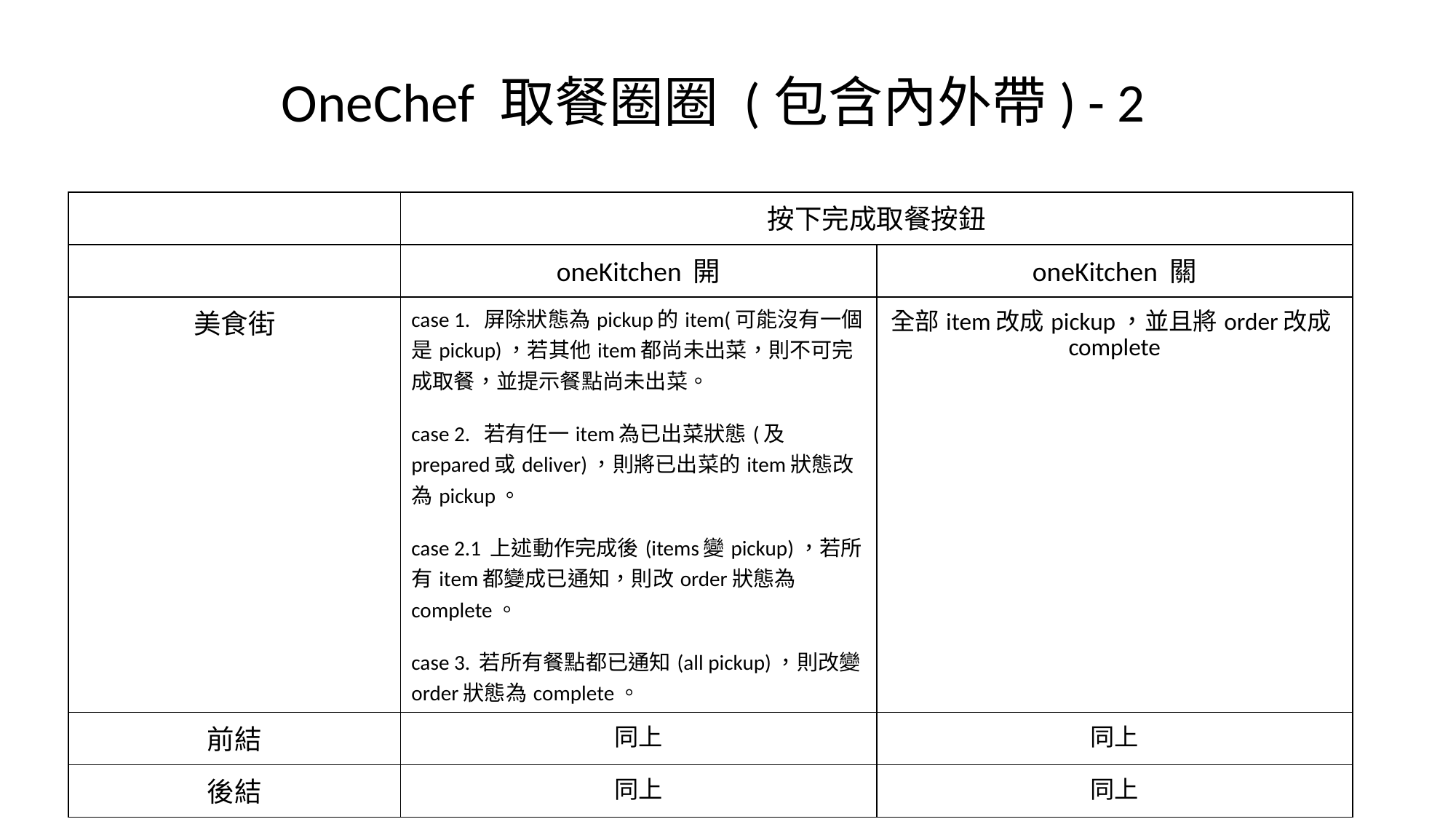

# OneChef 取餐圈圈 (包含內外帶) - 2
|  | 按下完成取餐按鈕 |  |
| --- | --- | --- |
|  | oneKitchen 開 | oneKitchen 關 |
| 美食街 | case 1. 屏除狀態為pickup的item(可能沒有一個是pickup)，若其他item都尚未出菜，則不可完成取餐，並提示餐點尚未出菜。 case 2. 若有任一item為已出菜狀態(及prepared或deliver)，則將已出菜的item狀態改為pickup。 case 2.1 上述動作完成後(items變pickup)，若所有item都變成已通知，則改order狀態為complete。 case 3. 若所有餐點都已通知(all pickup)，則改變order狀態為complete。 | 全部item改成pickup，並且將order改成complete |
| 前結 | 同上 | 同上 |
| 後結 | 同上 | 同上 |